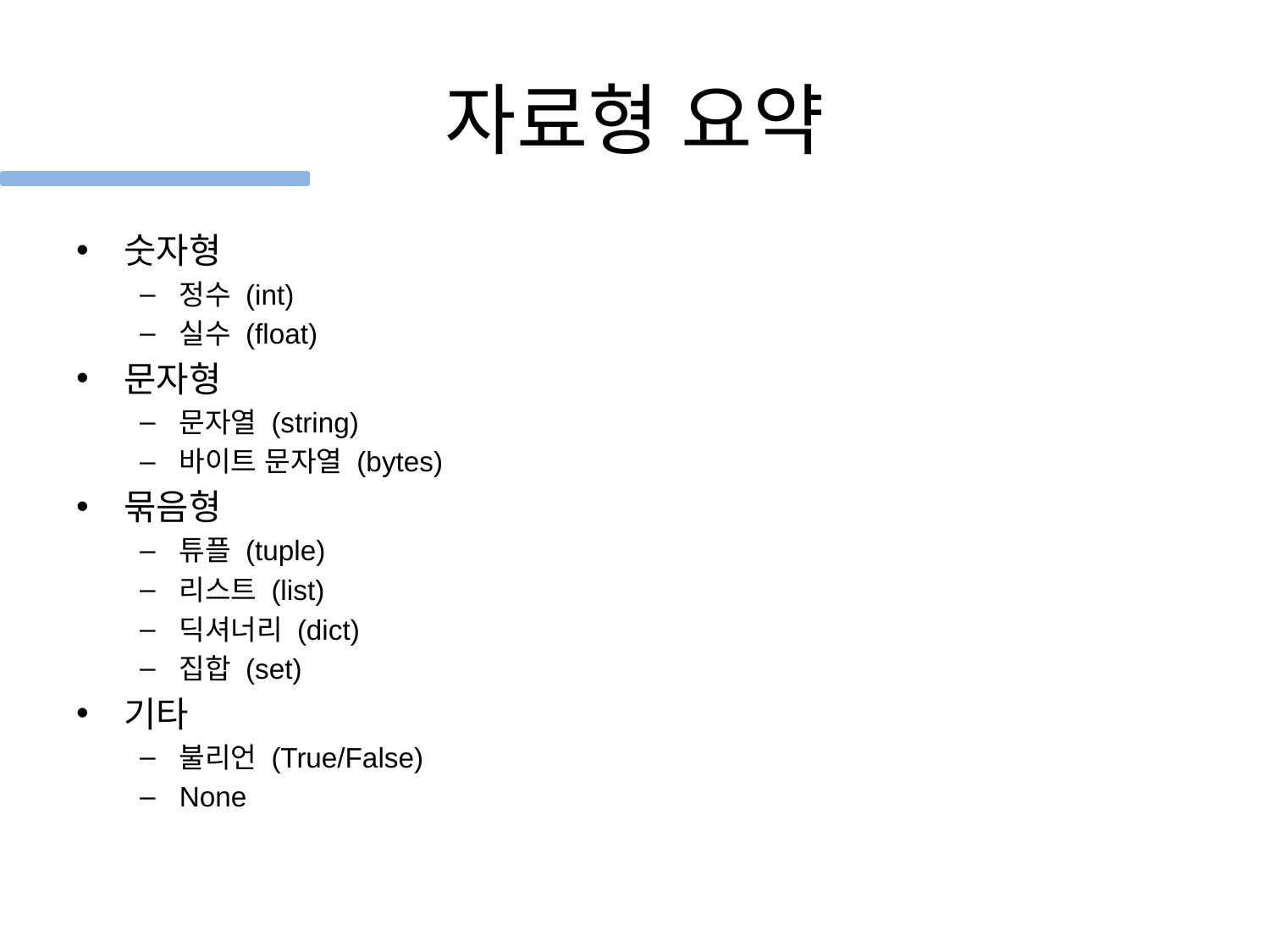

# 자료형 요약

숫자형
정수 (int)
실수 (float)
문자형
문자열 (string)
바이트 문자열 (bytes)
묶음형
튜플 (tuple)
리스트 (list)
딕셔너리 (dict)
집합 (set)
기타
불리언 (True/False)
None